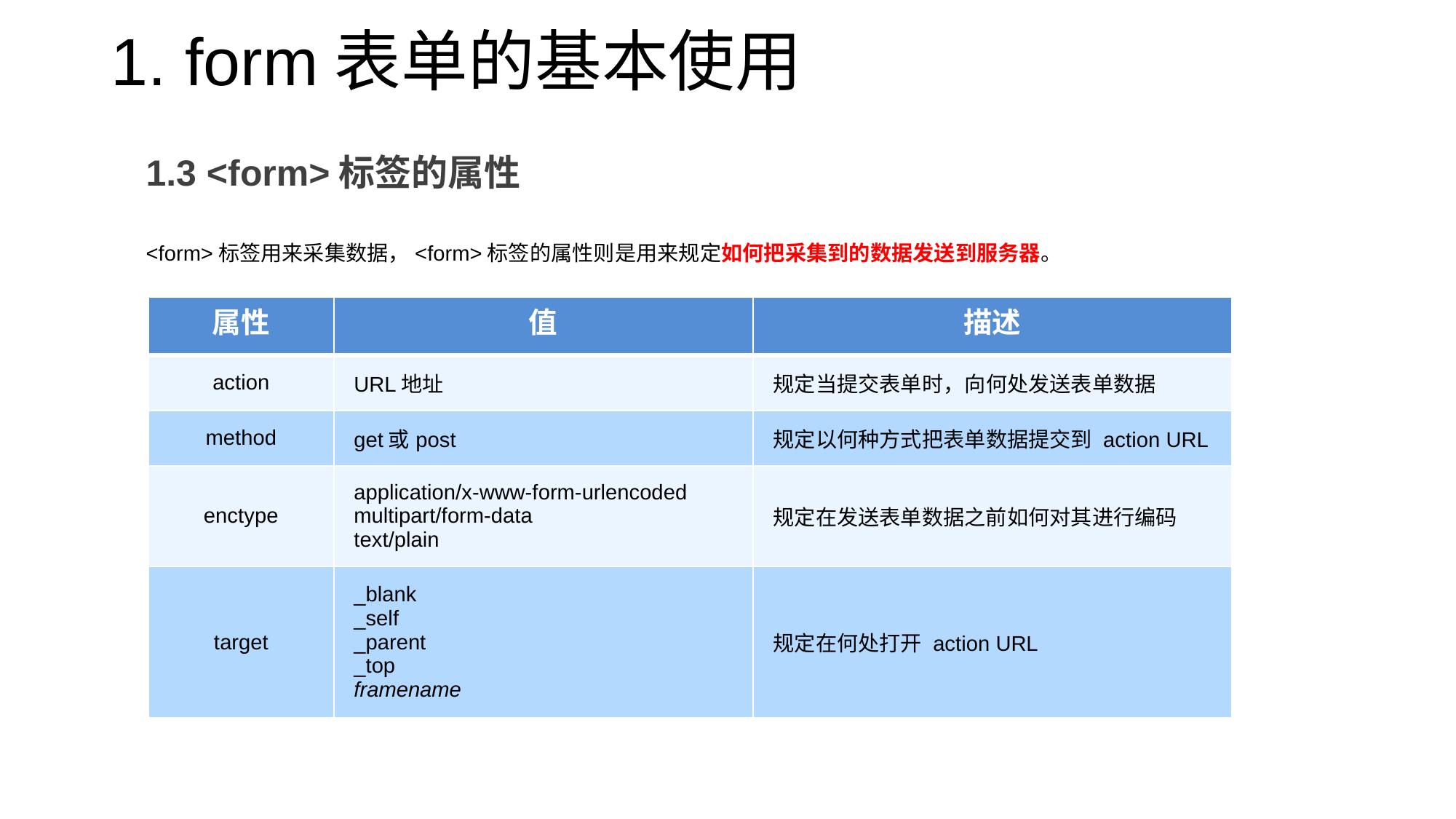

# 1. form表单的基本使用
1.3 <form>标签的属性
<form>标签用来采集数据，<form>标签的属性则是用来规定如何把采集到的数据发送到服务器。
| 属性 | 值 | 描述 |
| --- | --- | --- |
| action | URL地址 | 规定当提交表单时，向何处发送表单数据 |
| method | get或post | 规定以何种方式把表单数据提交到 action URL |
| enctype | application/x-www-form-urlencoded multipart/form-data text/plain | 规定在发送表单数据之前如何对其进行编码 |
| target | \_blank \_self \_parent \_top framename | 规定在何处打开 action URL |